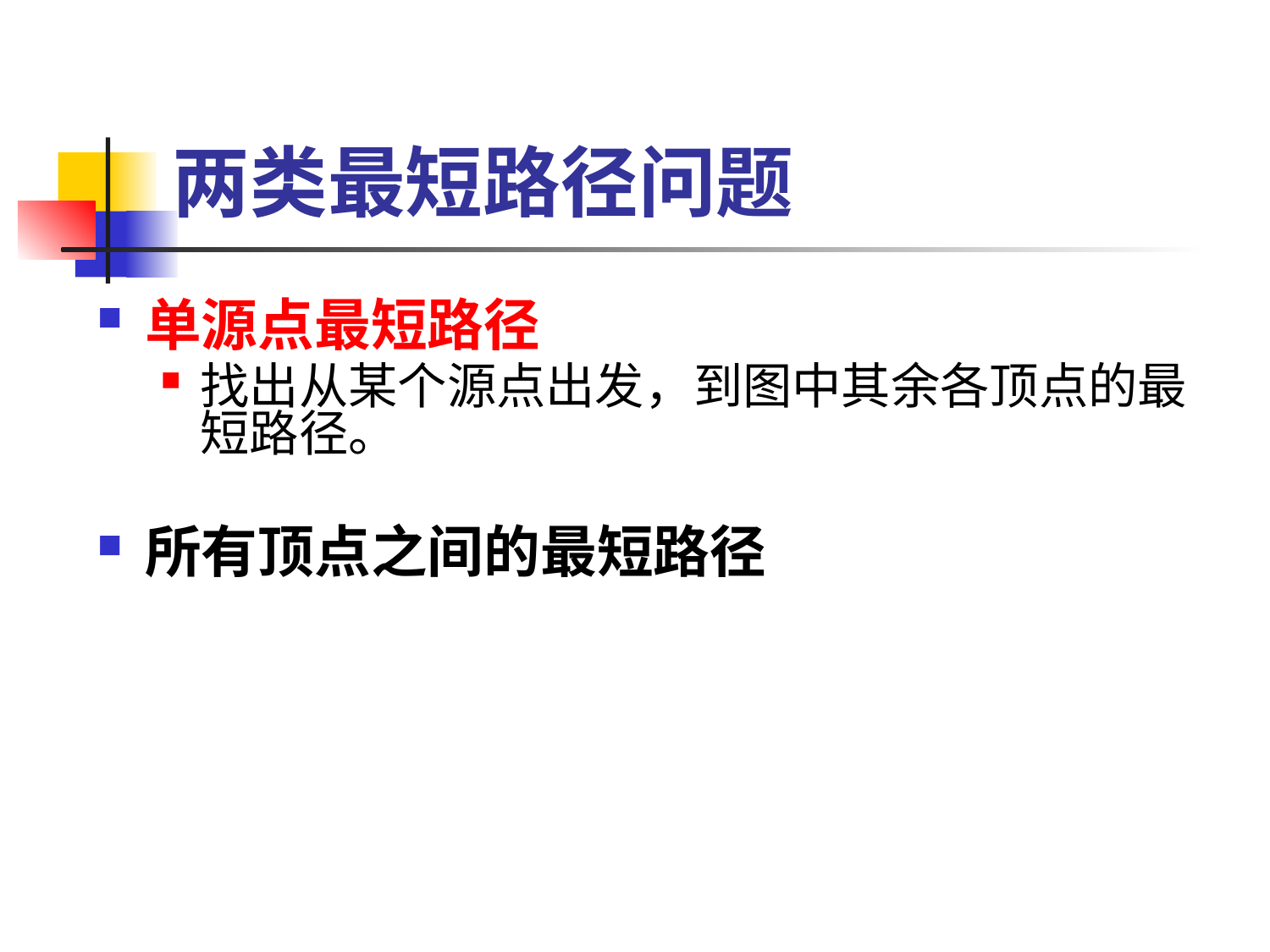

两类最短路径问题
单源点最短路径
找出从某个源点出发，到图中其余各顶点的最短路径。

所有顶点之间的最短路径
99